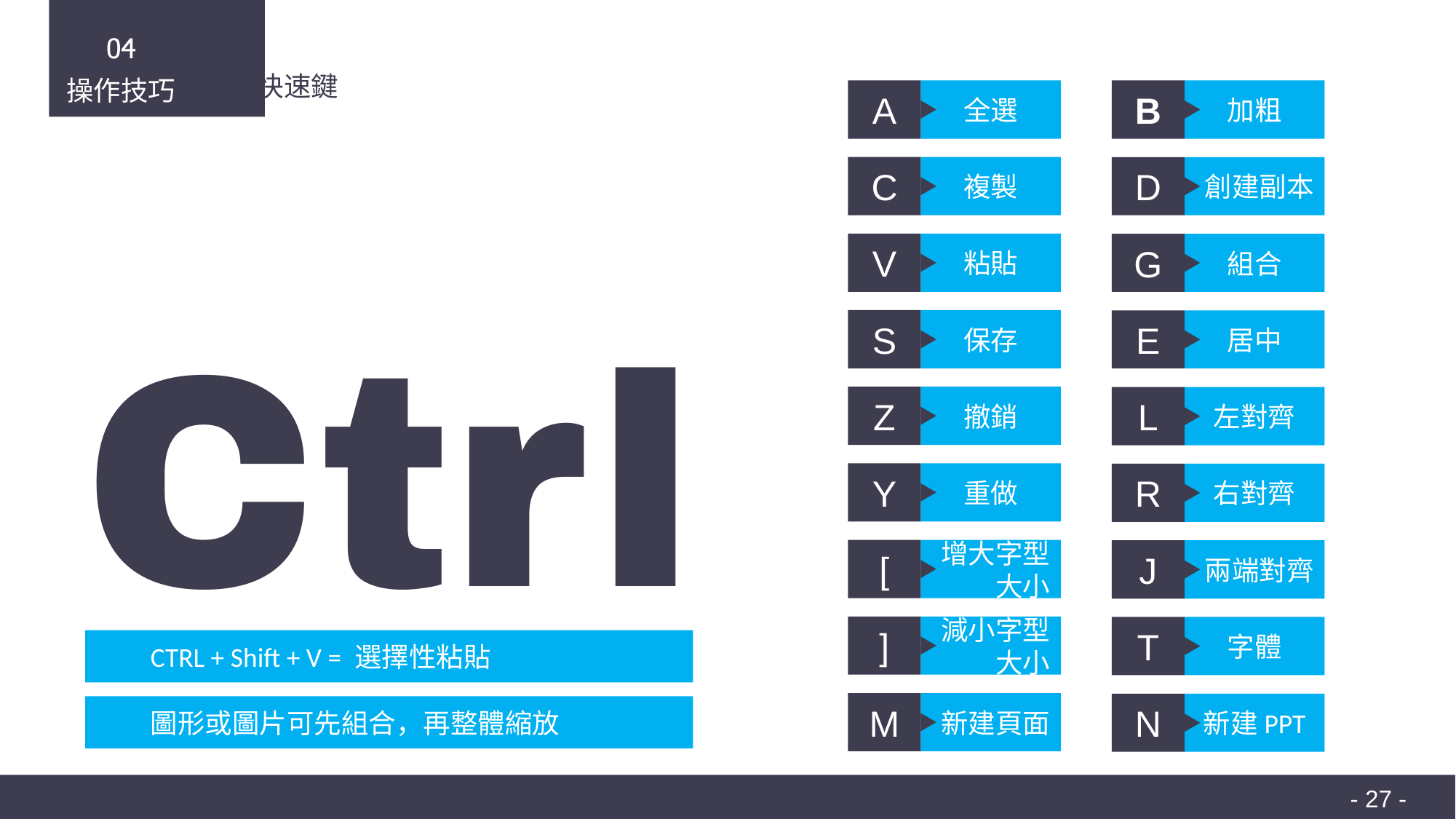

04
操作技巧
4.1 快速鍵
A
全選

B
加粗

C
複製

D
創建副本

V
粘貼

G
組合

Ctrl
S
保存

E
居中

Z
撤銷

L
左對齊

Y
重做

R
右對齊

[
增大字型大小

J
兩端對齊

]
減小字型大小

T
字體

CTRL + Shift + V = 選擇性粘貼
M
新建頁面

N
新建PPT

圖形或圖片可先組合，再整體縮放